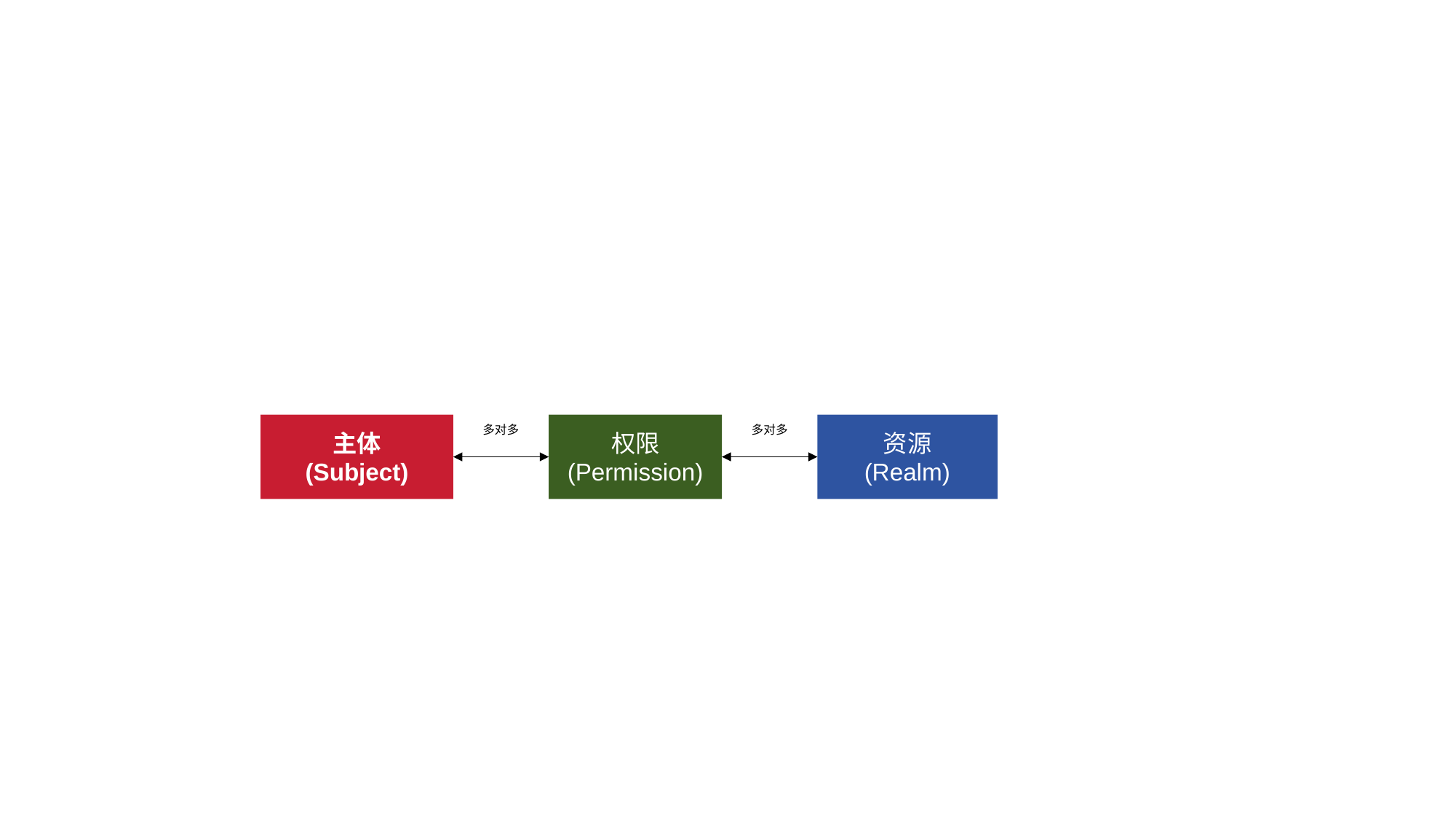

多对多
多对多
主体
(Subject)
权限
(Permission)
资源
(Realm)